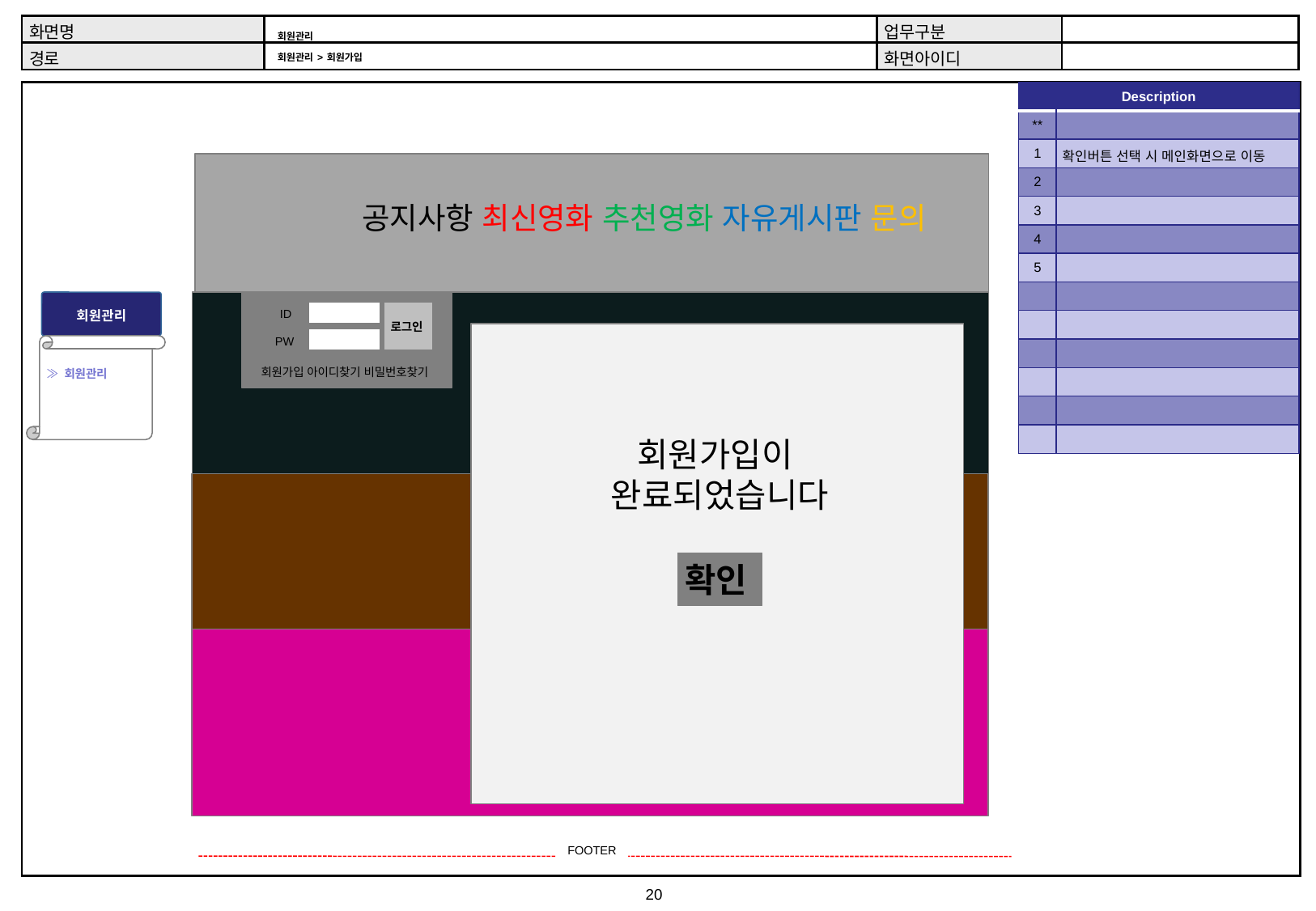

# 회원관리 회원관리 > 회원가입
| Description |  |
| --- | --- |
| \*\* |  |
| 1 | 확인버튼 선택 시 메인화면으로 이동 |
| 2 |  |
| 3 |  |
| 4 |  |
| 5 |  |
|  |  |
|  |  |
|  |  |
|  |  |
|  |  |
|  |  |

공지사항 최신영화 추천영화 자유게시판 문의

회원관리

ID

로그인

PW

≫ 회원관리
회원가입 아이디찾기 비밀번호찾기
회원가입이
완료되었습니다

확인